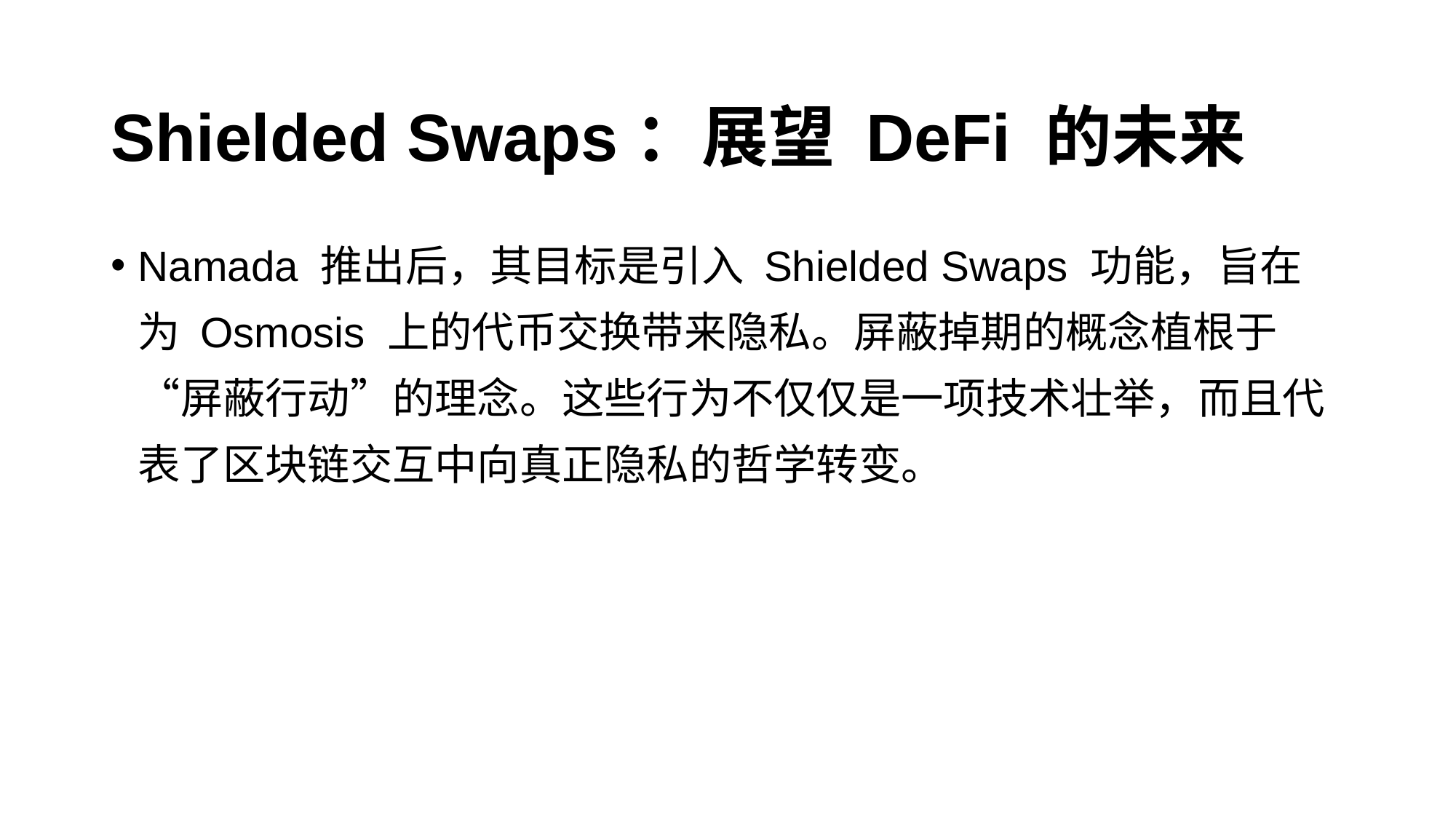

# Shielded Swaps：展望 DeFi 的未来
Namada 推出后，其目标是引入 Shielded Swaps 功能，旨在为 Osmosis 上的代币交换带来隐私。屏蔽掉期的概念植根于“屏蔽行动”的理念。这些行为不仅仅是一项技术壮举，而且代表了区块链交互中向真正隐私的哲学转变。